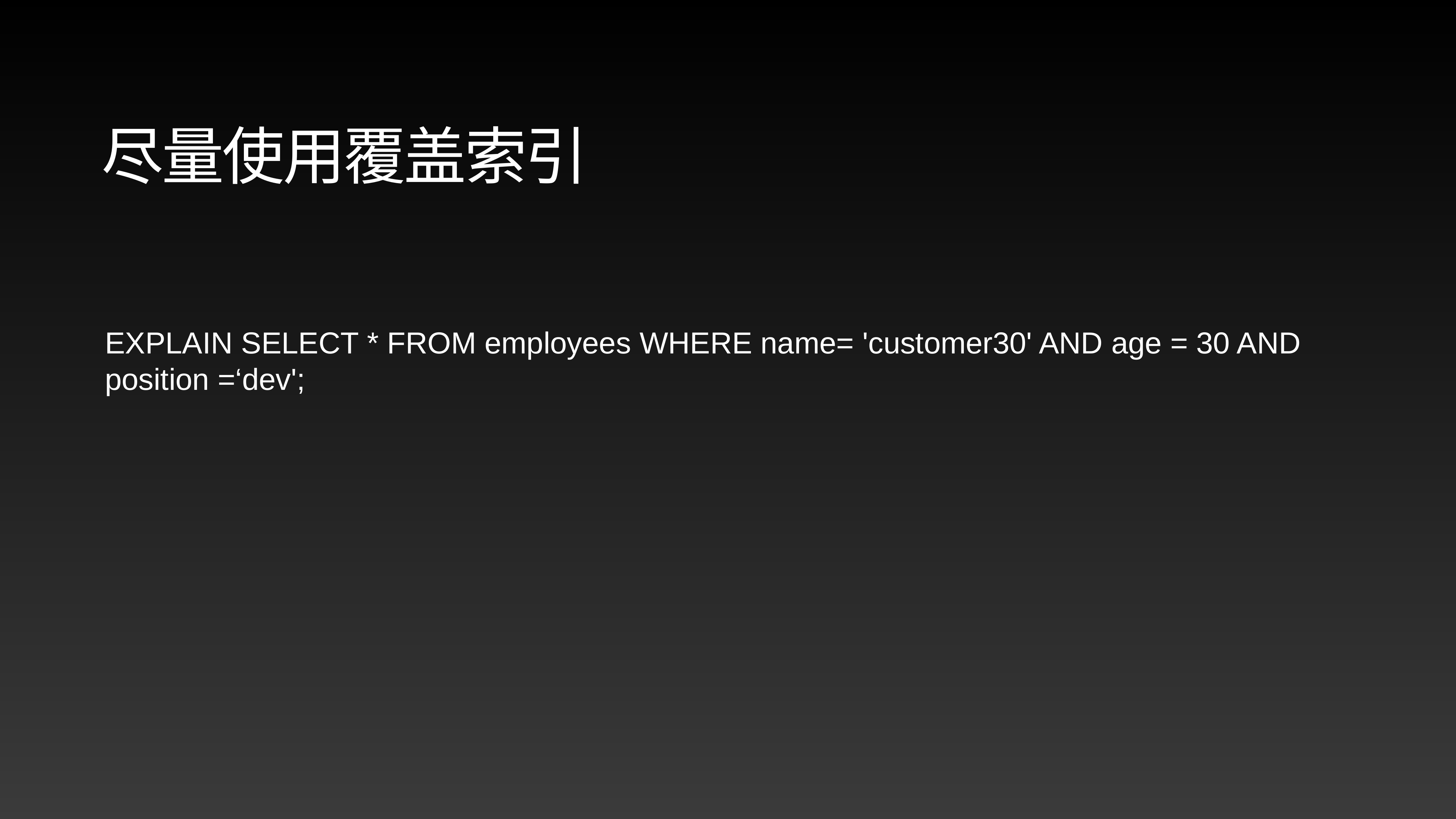

尽量使用覆盖索引
EXPLAIN SELECT * FROM employees WHERE name= 'customer30' AND age = 30 AND position =‘dev';